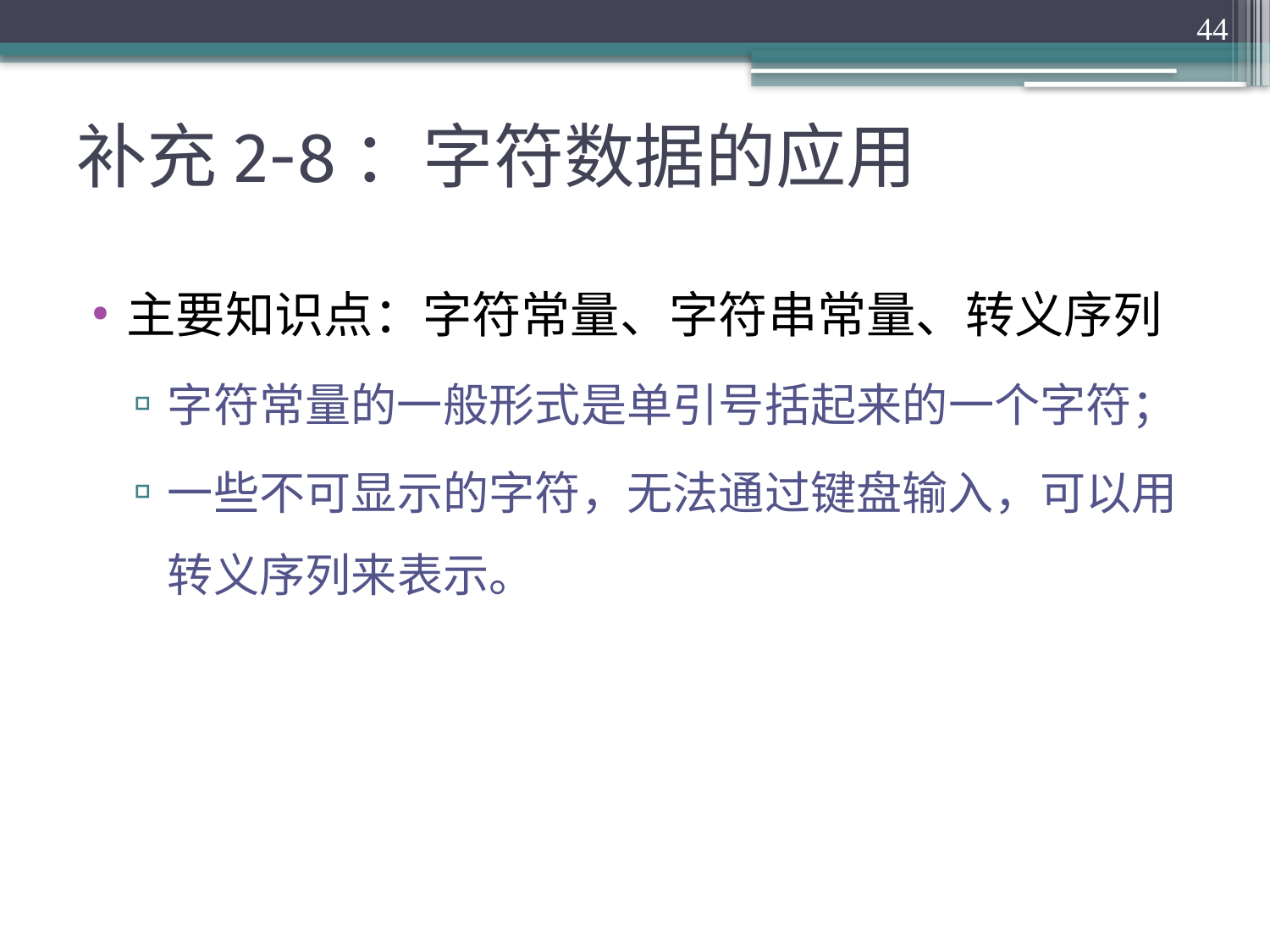

44
# 补充2-8：字符数据的应用
主要知识点：字符常量、字符串常量、转义序列
字符常量的一般形式是单引号括起来的一个字符；
一些不可显示的字符，无法通过键盘输入，可以用转义序列来表示。